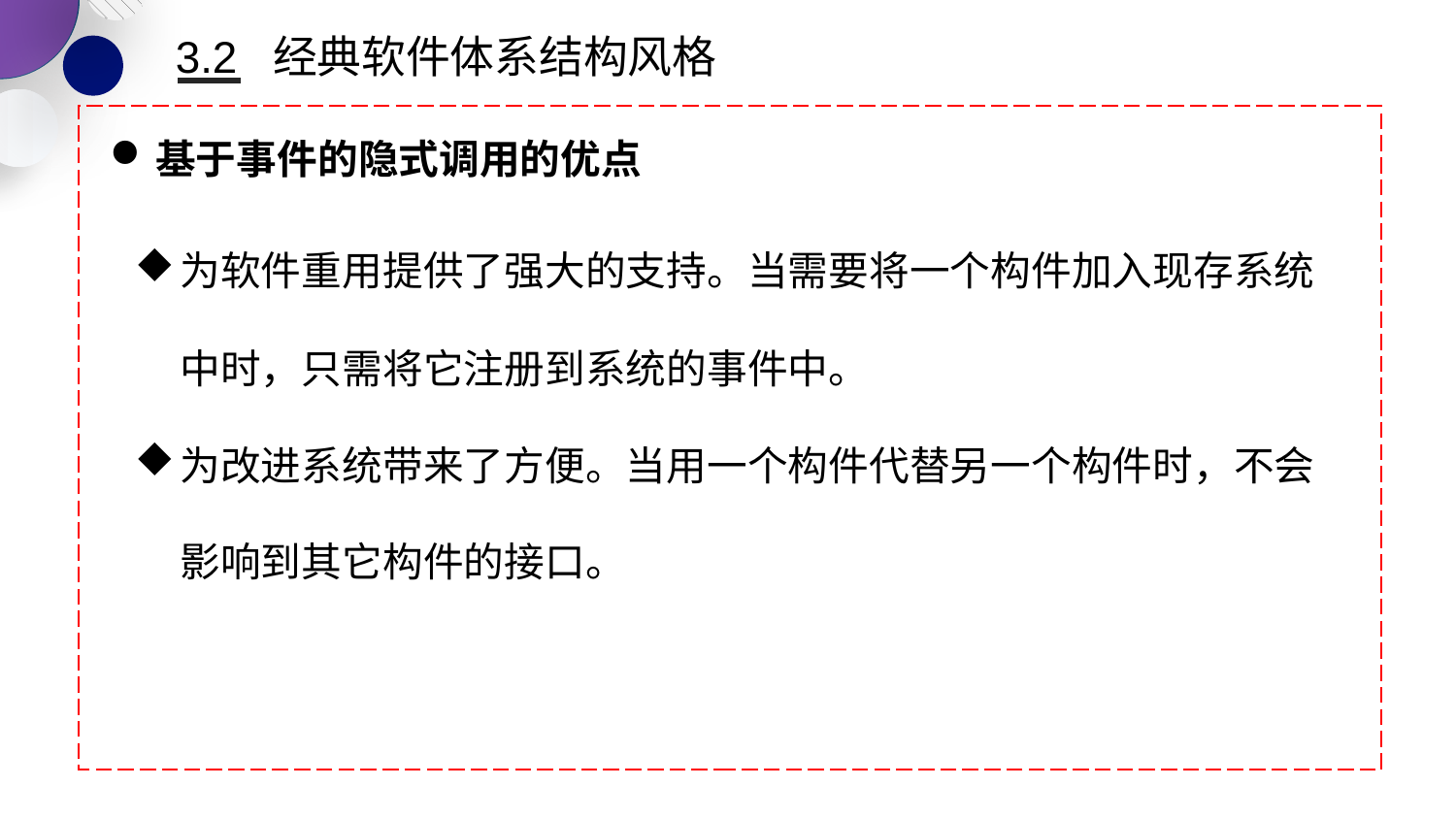

3.2  经典软件体系结构风格

基于事件的隐式调用的优点
为软件重用提供了强大的支持。当需要将一个构件加入现存系统中时，只需将它注册到系统的事件中。
为改进系统带来了方便。当用一个构件代替另一个构件时，不会影响到其它构件的接口。